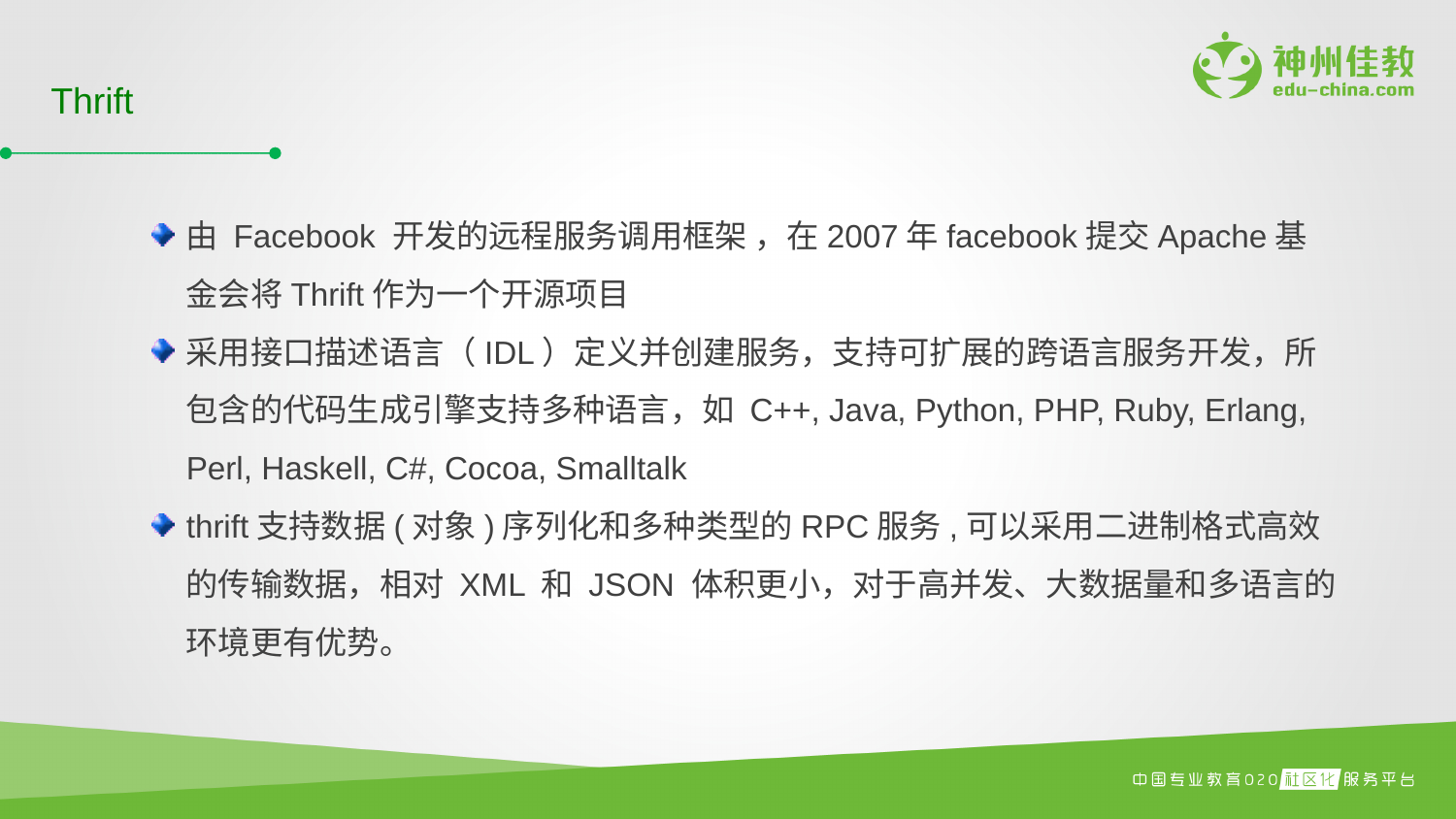

Thrift

由 Facebook 开发的远程服务调用框架 ，在2007年facebook提交Apache基金会将Thrift作为一个开源项目
采用接口描述语言（IDL）定义并创建服务，支持可扩展的跨语言服务开发，所包含的代码生成引擎支持多种语言，如 C++, Java, Python, PHP, Ruby, Erlang, Perl, Haskell, C#, Cocoa, Smalltalk
thrift支持数据(对象)序列化和多种类型的RPC服务,可以采用二进制格式高效的传输数据，相对 XML 和 JSON 体积更小，对于高并发、大数据量和多语言的环境更有优势。